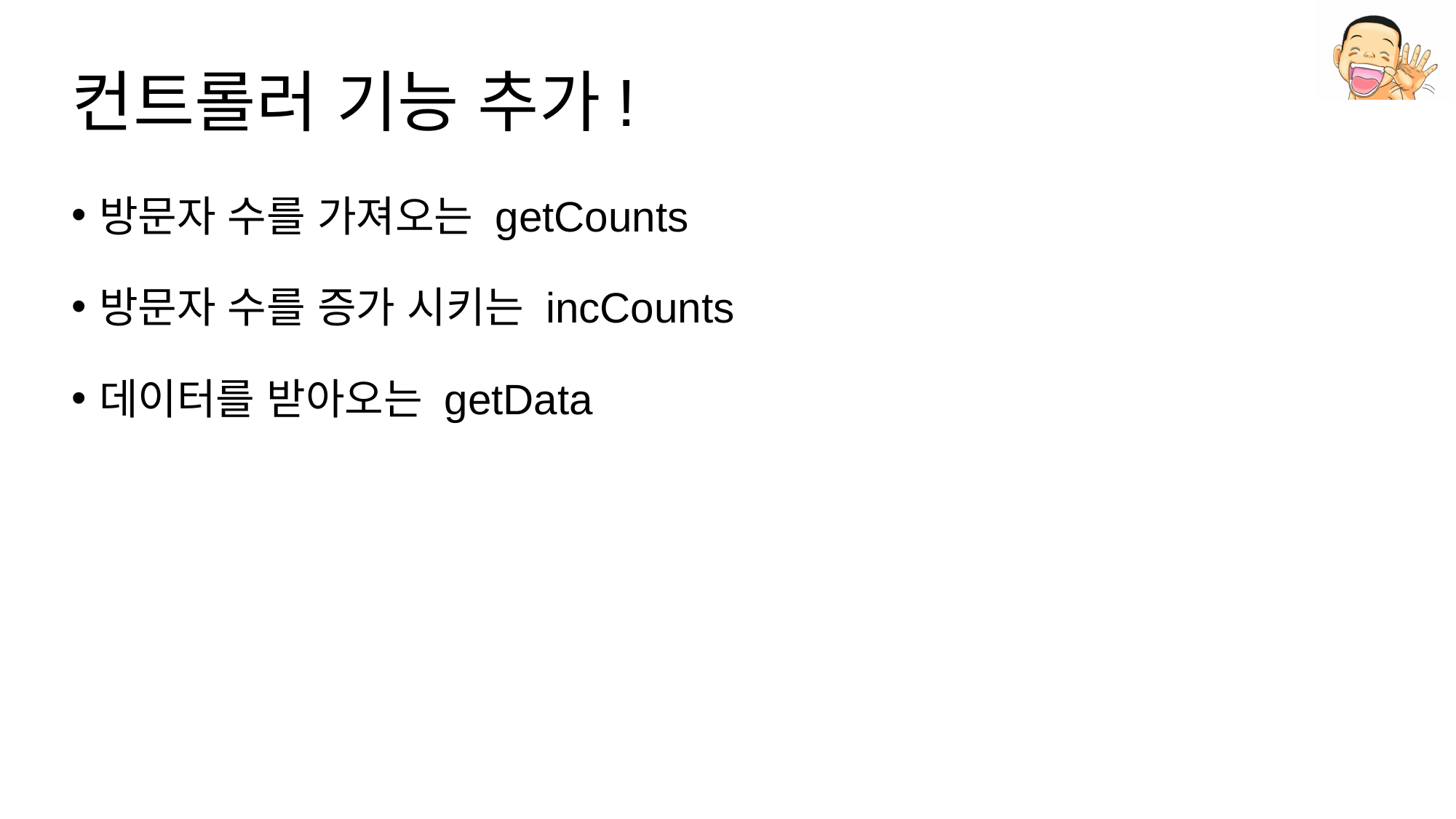

# 컨트롤러 기능 추가!
방문자 수를 가져오는 getCounts
방문자 수를 증가 시키는 incCounts
데이터를 받아오는 getData